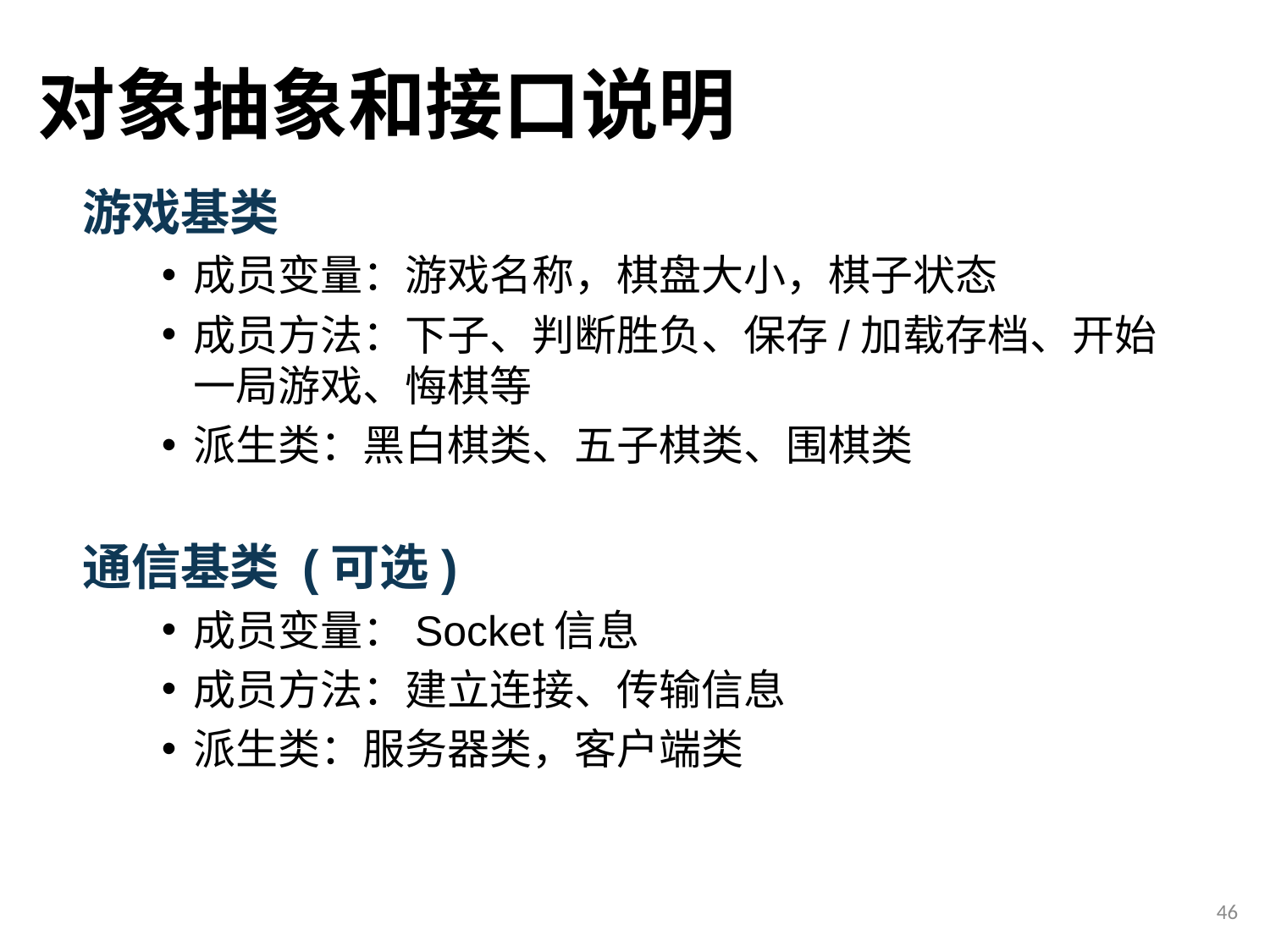

# 对象抽象和接口说明
游戏基类
成员变量：游戏名称，棋盘大小，棋子状态
成员方法：下子、判断胜负、保存/加载存档、开始一局游戏、悔棋等
派生类：黑白棋类、五子棋类、围棋类
通信基类 (可选)
成员变量：Socket信息
成员方法：建立连接、传输信息
派生类：服务器类，客户端类
46